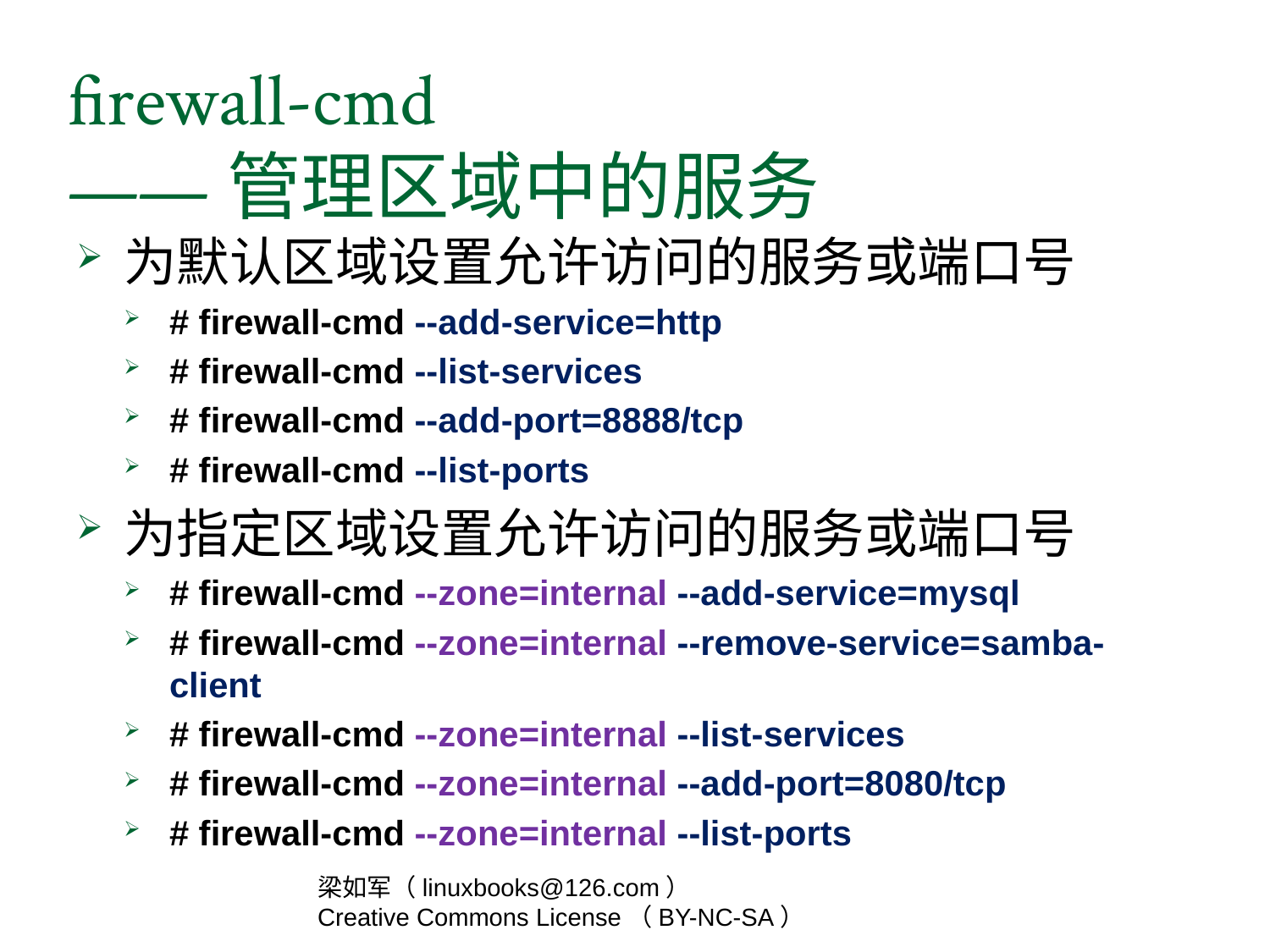

# firewall-cmd ——管理区域中的服务
为默认区域设置允许访问的服务或端口号
# firewall-cmd --add-service=http
# firewall-cmd --list-services
# firewall-cmd --add-port=8888/tcp
# firewall-cmd --list-ports
为指定区域设置允许访问的服务或端口号
# firewall-cmd --zone=internal --add-service=mysql
# firewall-cmd --zone=internal --remove-service=samba-client
# firewall-cmd --zone=internal --list-services
# firewall-cmd --zone=internal --add-port=8080/tcp
# firewall-cmd --zone=internal --list-ports

梁如军（linuxbooks@126.com）
Creative Commons License（BY-NC-SA）

38